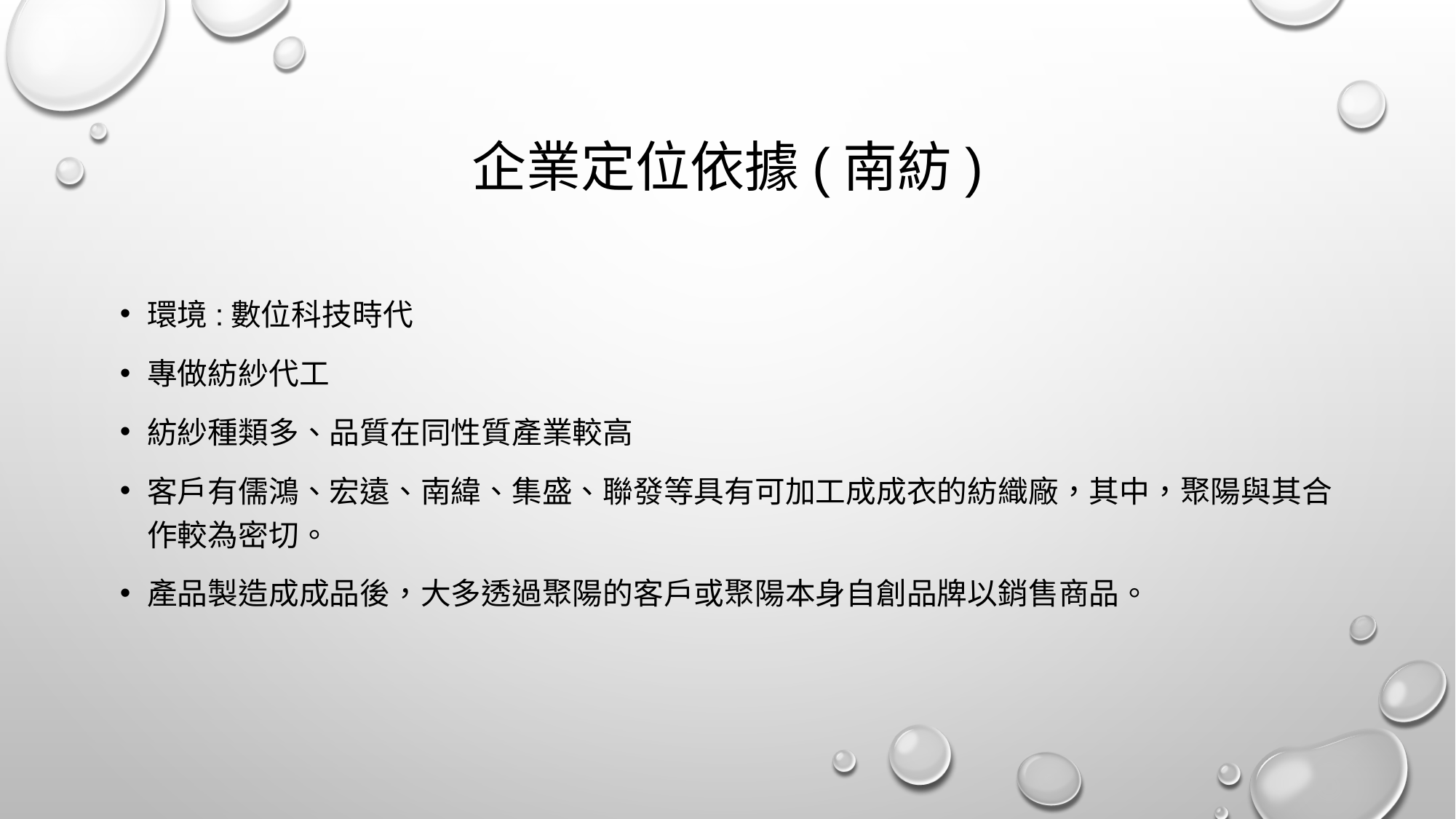

# 企業定位依據(南紡)
環境:數位科技時代
專做紡紗代工
紡紗種類多、品質在同性質產業較高
客戶有儒鴻、宏遠、南緯、集盛、聯發等具有可加工成成衣的紡織廠，其中，聚陽與其合作較為密切。
產品製造成成品後，大多透過聚陽的客戶或聚陽本身自創品牌以銷售商品。